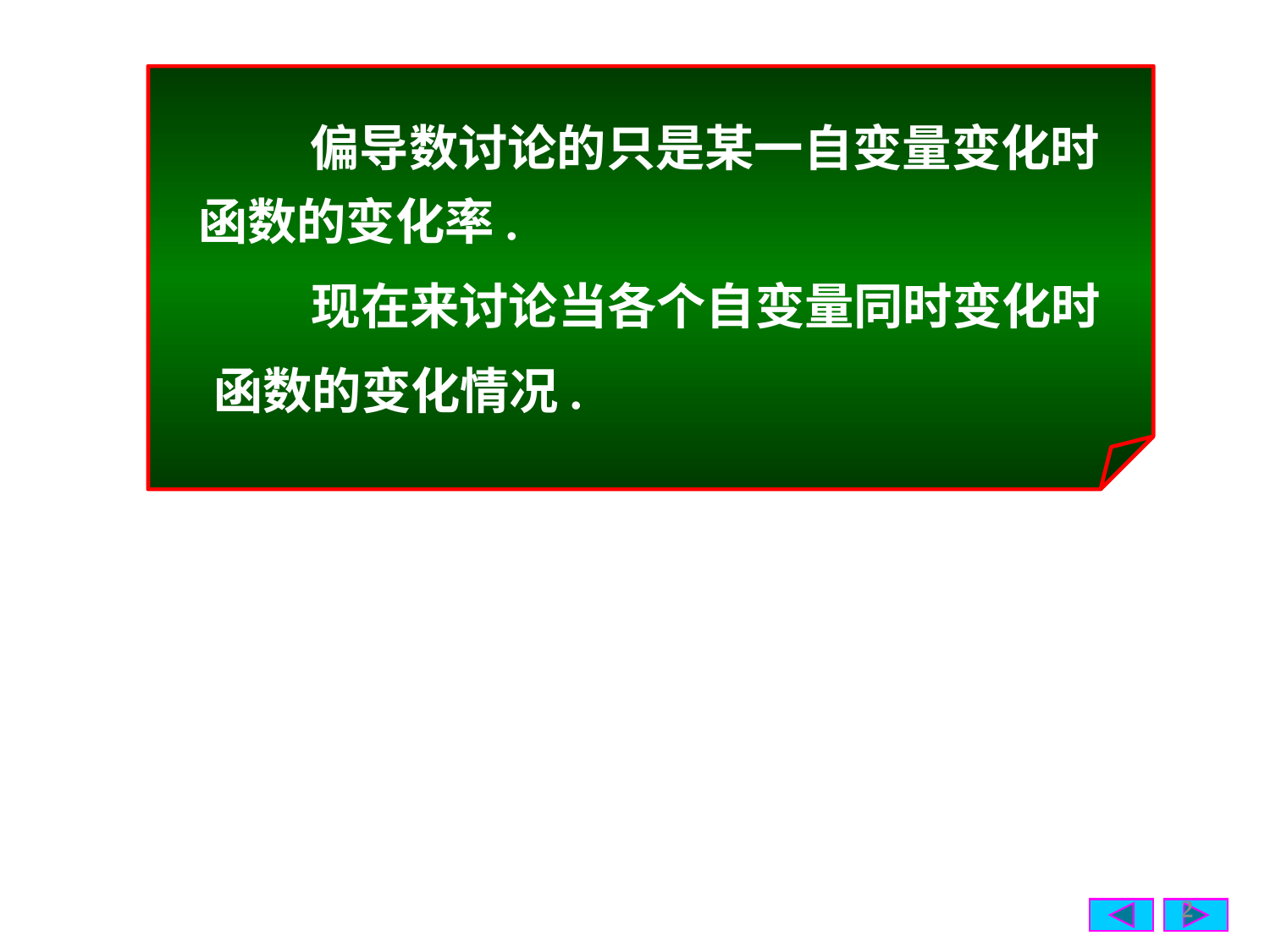

偏导数讨论的只是某一自变量变化时
函数的变化率.
现在来讨论当各个自变量同时变化时
函数的变化情况.
2